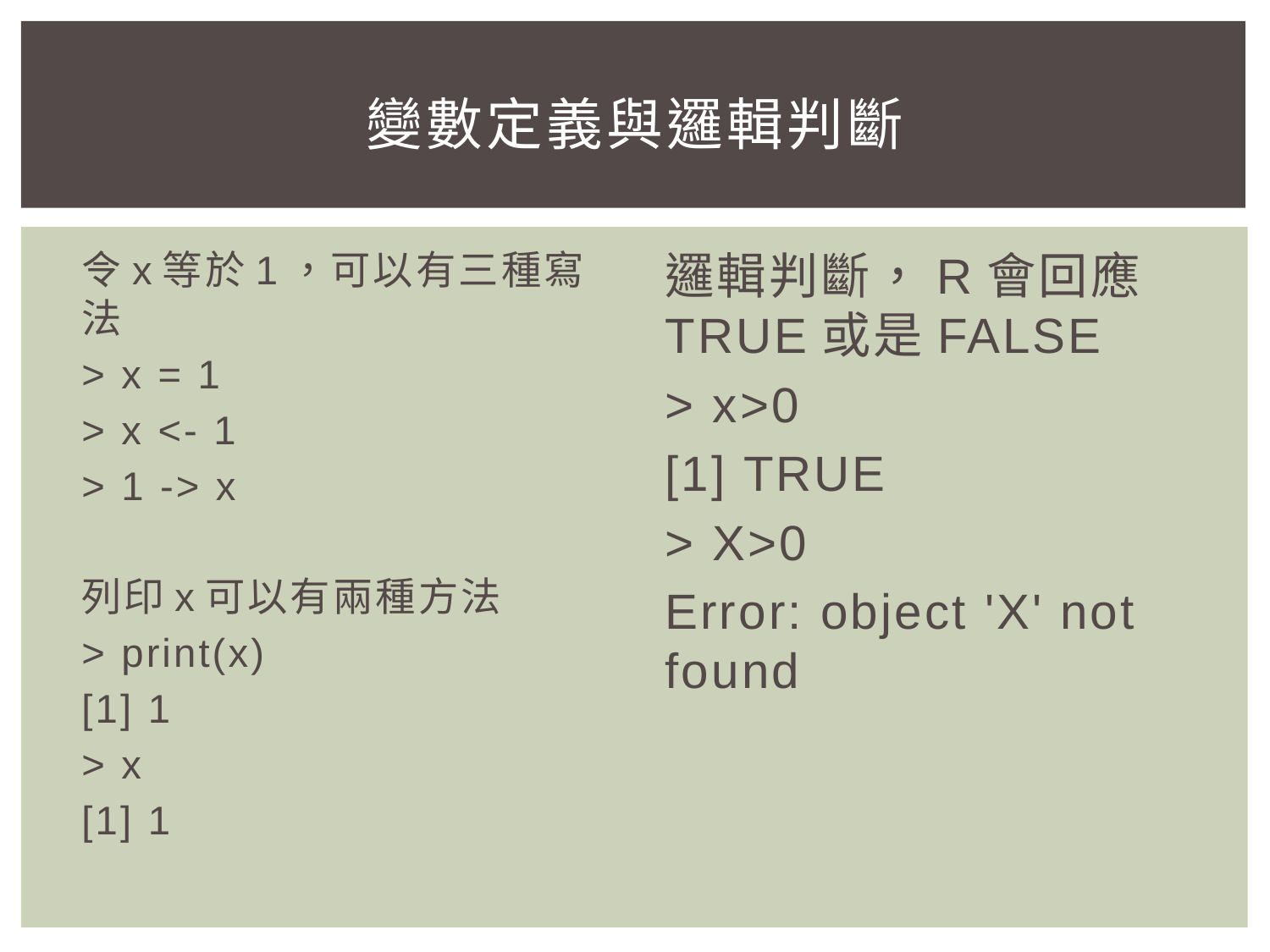

# 變數定義與邏輯判斷
令x等於1，可以有三種寫法
> x = 1
> x <- 1
> 1 -> x

列印x可以有兩種方法
> print(x)
[1] 1
> x
[1] 1
邏輯判斷，R會回應TRUE或是FALSE
> x>0
[1] TRUE
> X>0
Error: object 'X' not found